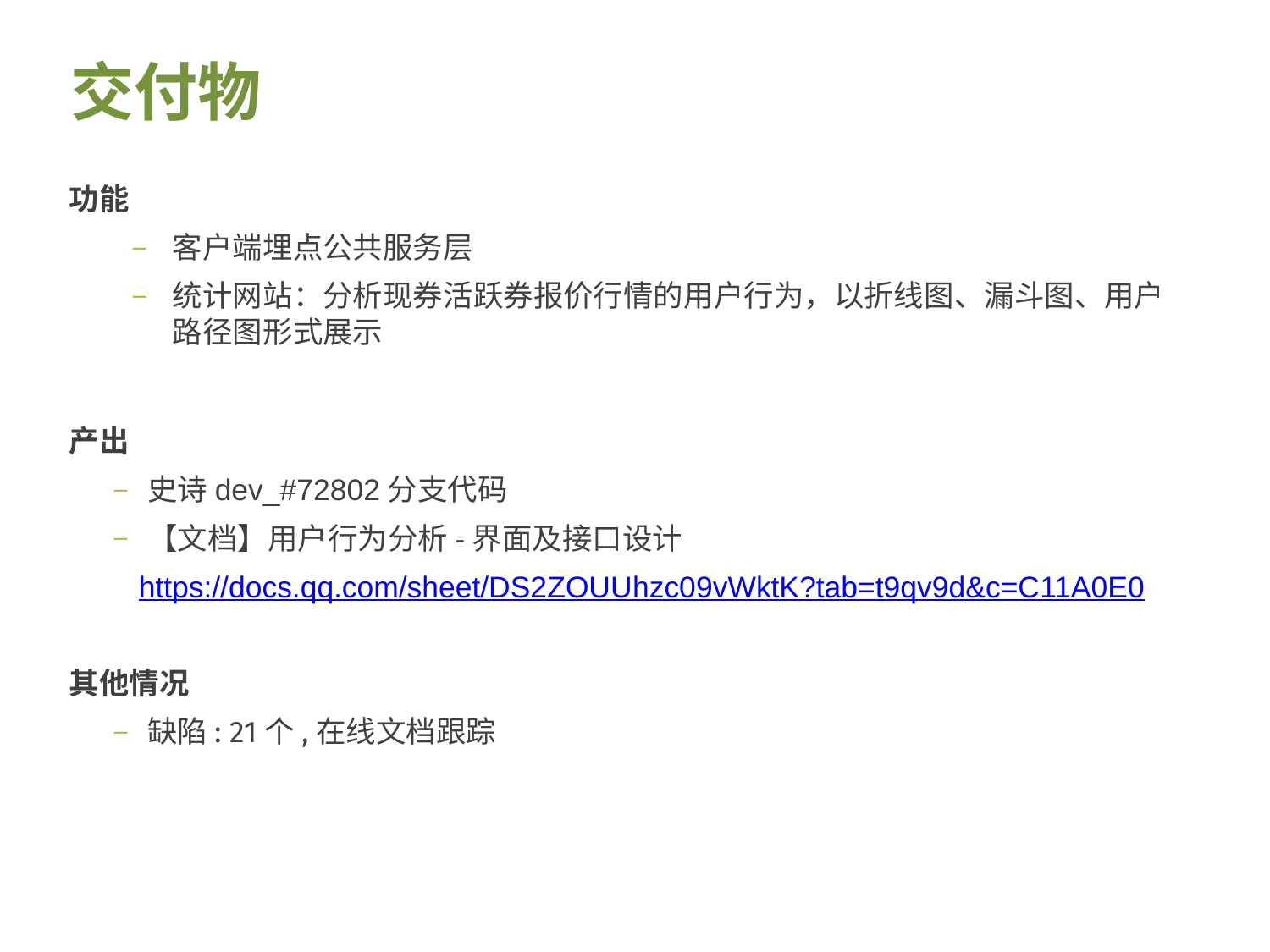

交付物

功能
客户端埋点公共服务层
统计网站：分析现券活跃券报价行情的用户行为，以折线图、漏斗图、用户路径图形式展示

产出
史诗dev_#72802分支代码
【文档】用户行为分析-界面及接口设计
   https://docs.qq.com/sheet/DS2ZOUUhzc09vWktK?tab=t9qv9d&c=C11A0E0

其他情况
缺陷: 21个,在线文档跟踪